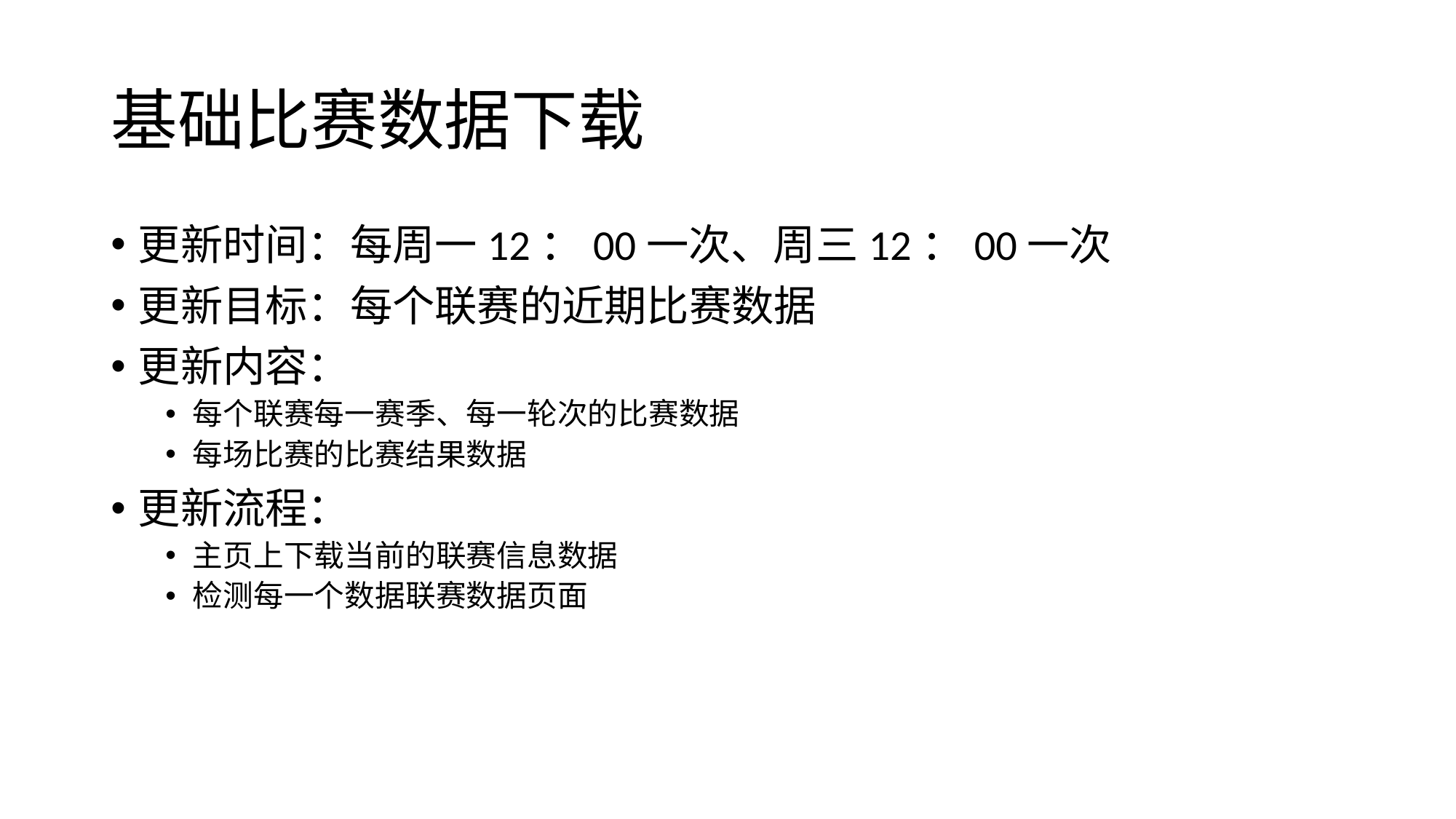

# 基础比赛数据下载
更新时间：每周一12：00一次、周三12：00一次
更新目标：每个联赛的近期比赛数据
更新内容：
每个联赛每一赛季、每一轮次的比赛数据
每场比赛的比赛结果数据
更新流程：
主页上下载当前的联赛信息数据
检测每一个数据联赛数据页面